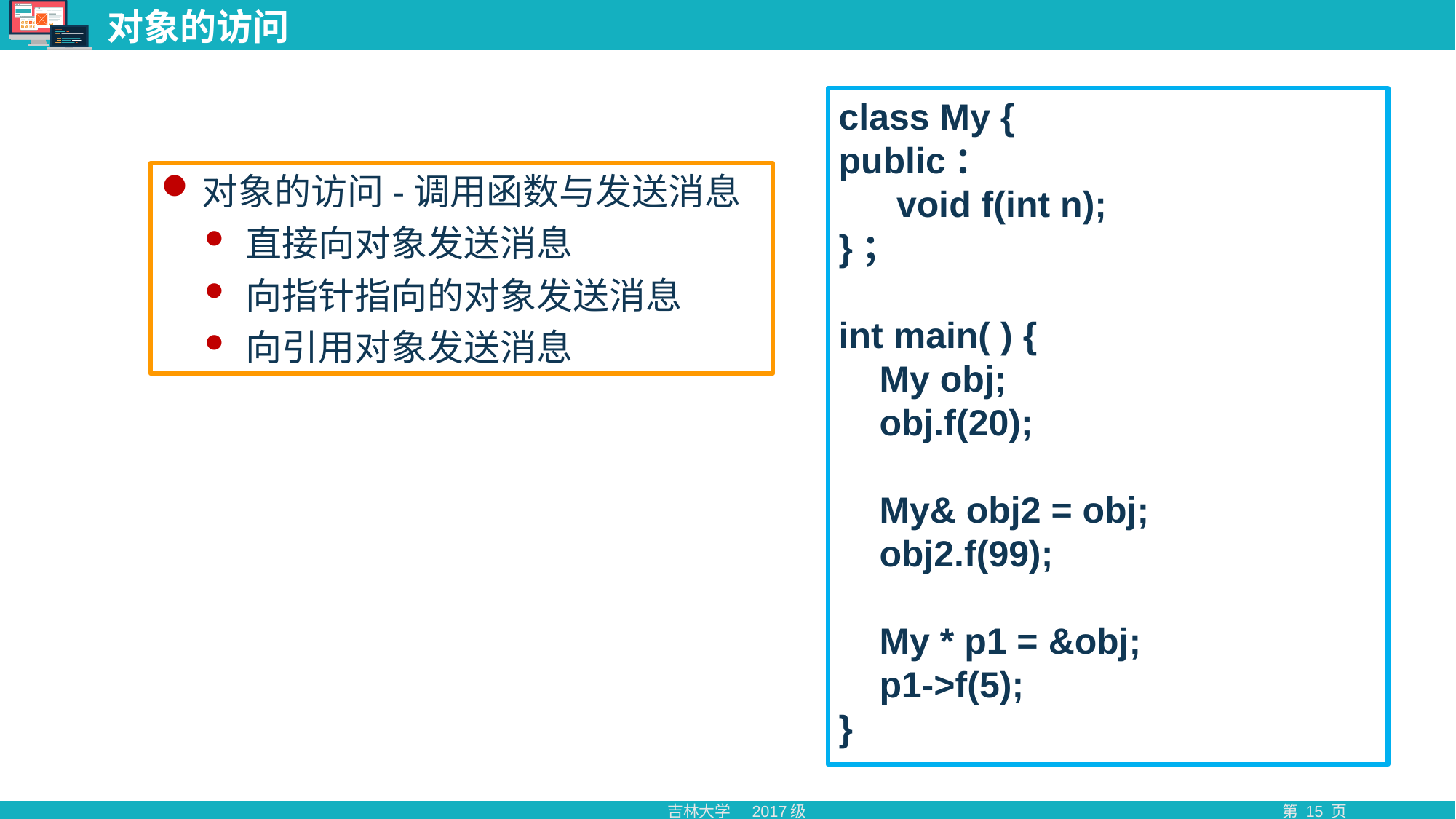

# 对象的访问
class My {
public：
      void f(int n);
}；

int main( ) {
    My obj;
    obj.f(20);
    My& obj2 = obj;
    obj2.f(99);
    My * p1 = &obj;
    p1->f(5);
}
对象的访问-调用函数与发送消息
直接向对象发送消息
向指针指向的对象发送消息
向引用对象发送消息